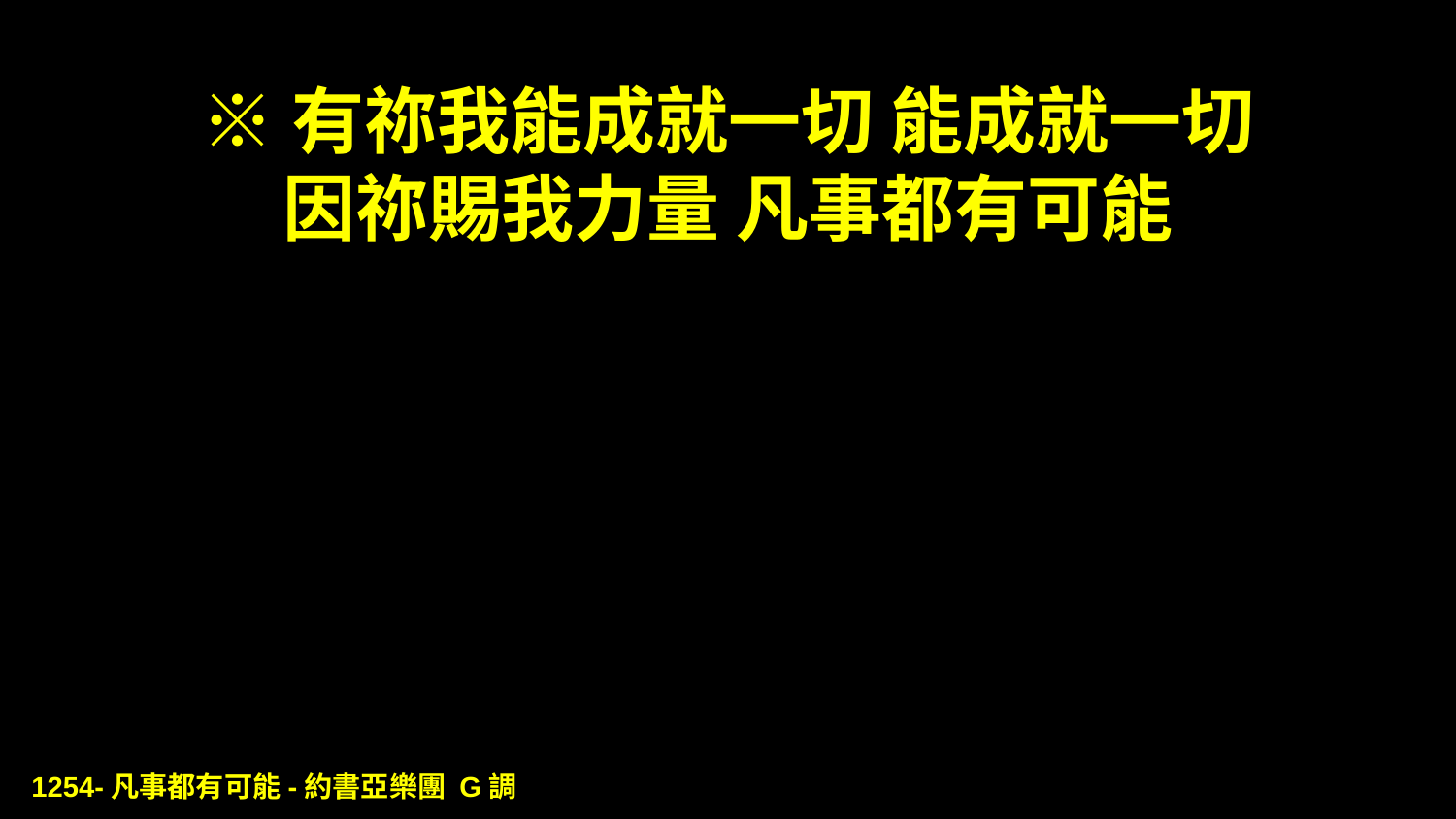

# ※有祢我能成就一切 能成就一切 因祢賜我力量 凡事都有可能
1254-凡事都有可能-約書亞樂團 G調